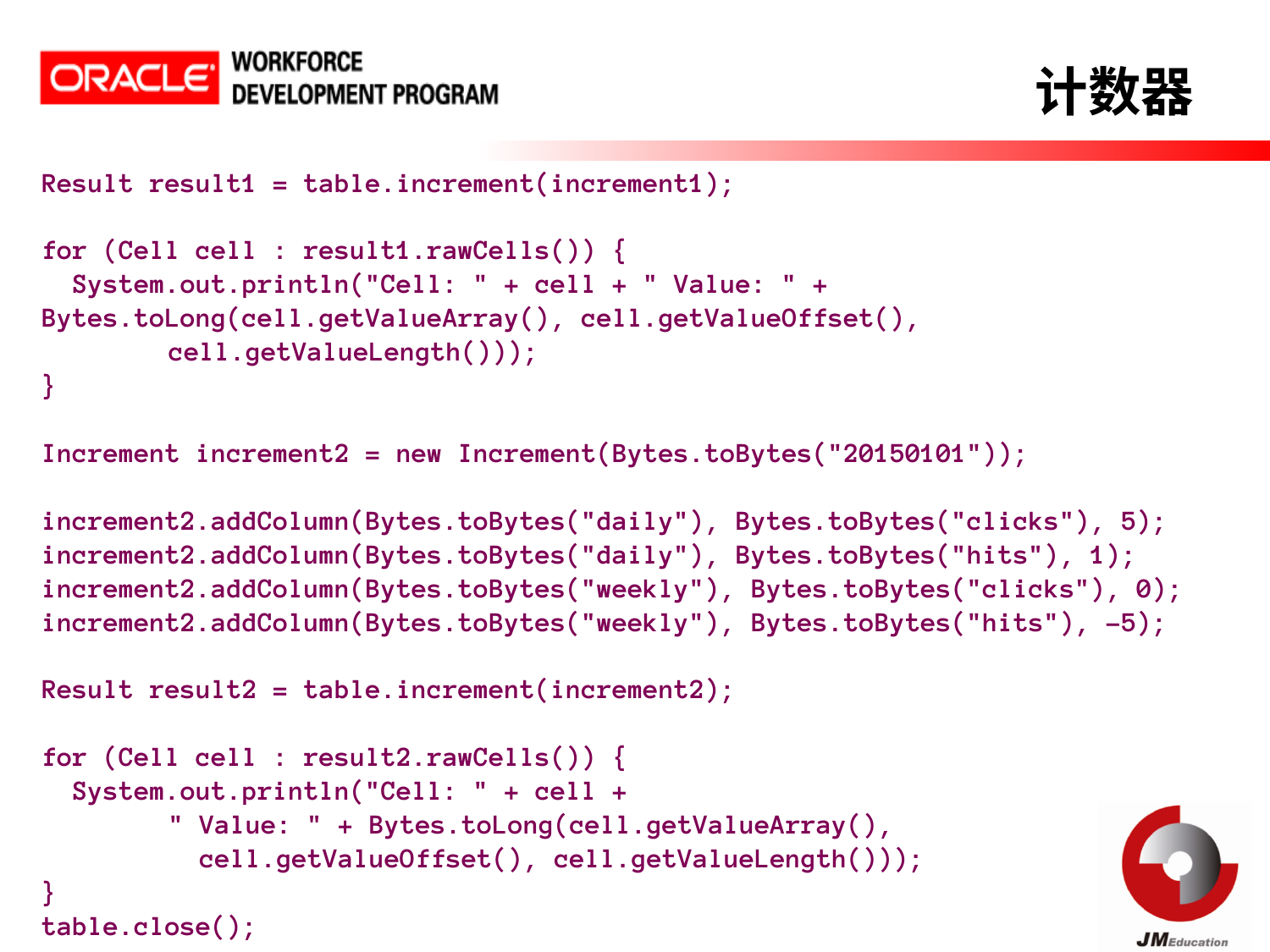

计数器
Result result1 = table.increment(increment1);

for (Cell cell : result1.rawCells()) {
  System.out.println("Cell: " + cell + " Value: " + Bytes.toLong(cell.getValueArray(), cell.getValueOffset(),
	cell.getValueLength()));
}

Increment increment2 = new Increment(Bytes.toBytes("20150101"));

increment2.addColumn(Bytes.toBytes("daily"), Bytes.toBytes("clicks"), 5);
increment2.addColumn(Bytes.toBytes("daily"), Bytes.toBytes("hits"), 1);
increment2.addColumn(Bytes.toBytes("weekly"), Bytes.toBytes("clicks"), 0);
increment2.addColumn(Bytes.toBytes("weekly"), Bytes.toBytes("hits"), -5);

Result result2 = table.increment(increment2);

for (Cell cell : result2.rawCells()) {
  System.out.println("Cell: " + cell +
	" Value: " + Bytes.toLong(cell.getValueArray(),
	  cell.getValueOffset(), cell.getValueLength()));
}
table.close();